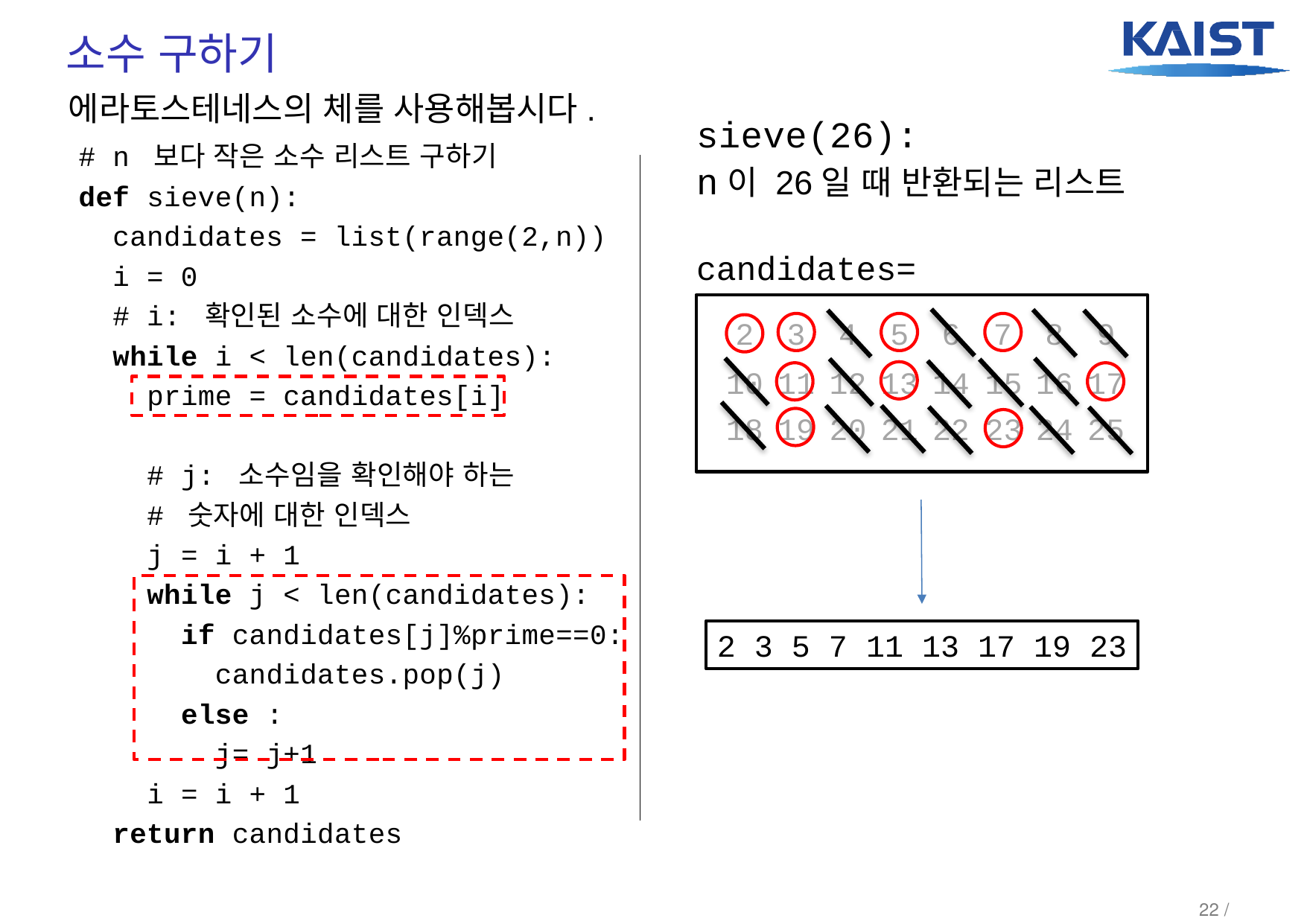

# 소수 구하기

에라토스테네스의 체를 사용해봅시다.
sieve(26):
n이 26일 때 반환되는 리스트

candidates=
# n 보다 작은 소수 리스트 구하기
def sieve(n):
  candidates = list(range(2,n))
  i = 0
  # i: 확인된 소수에 대한 인덱스
  while i < len(candidates):
    prime = candidates[i]

    # j: 소수임을 확인해야 하는
    # 숫자에 대한 인덱스
    j = i + 1
    while j < len(candidates):
      if candidates[j]%prime==0:
        candidates.pop(j)
      else :
        j= j+1
    i = i + 1
  return candidates

i=0
prime=2
i=1
prime=3
i=2
prime=5
j=3,…,9
2
3
4
5
6
7
8
9
i=3
prime=7
j=4,…,8

10
11
12
13
14
15
16
17

j=1,…,23
j=2,…,12
18
19
20
21
22
23
24
25

2 3 5 7 11 13 17 19 23
22 / 22